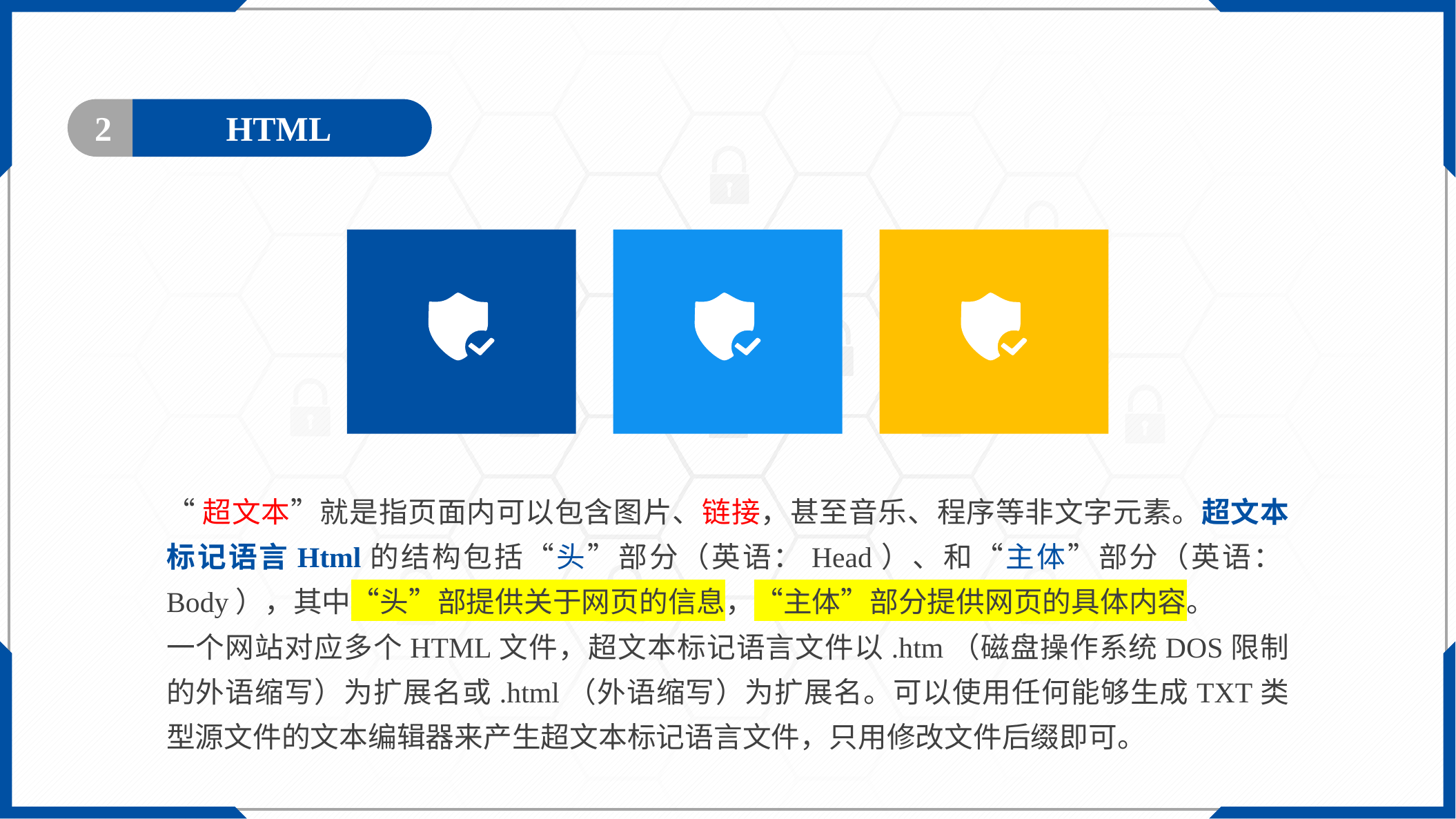

2
HTML

“超文本”就是指页面内可以包含图片、链接，甚至音乐、程序等非文字元素。超文本标记语言Html的结构包括“头”部分（英语：Head）、和“主体”部分（英语：Body），其中“头”部提供关于网页的信息，“主体”部分提供网页的具体内容。
一个网站对应多个HTML文件，超文本标记语言文件以.htm（磁盘操作系统DOS限制的外语缩写）为扩展名或.html（外语缩写）为扩展名。可以使用任何能够生成TXT类型源文件的文本编辑器来产生超文本标记语言文件，只用修改文件后缀即可。